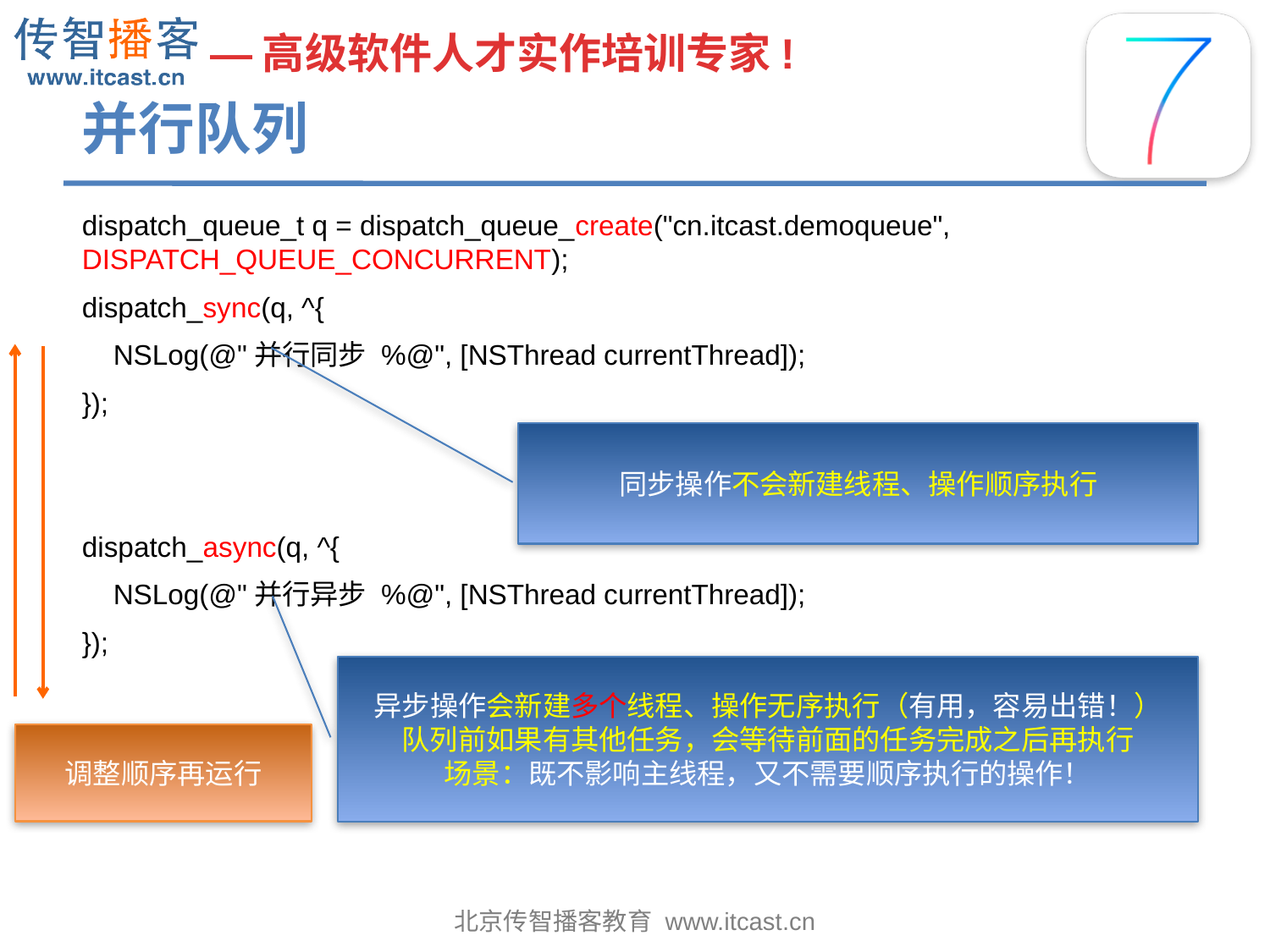

# 并行队列
dispatch_queue_t q = dispatch_queue_create("cn.itcast.demoqueue", DISPATCH_QUEUE_CONCURRENT);
dispatch_sync(q, ^{
    NSLog(@"并行同步 %@", [NSThread currentThread]);
});

dispatch_async(q, ^{
    NSLog(@"并行异步 %@", [NSThread currentThread]);
});

同步操作不会新建线程、操作顺序执行
异步操作会新建多个线程、操作无序执行（有用，容易出错！）
队列前如果有其他任务，会等待前面的任务完成之后再执行
场景：既不影响主线程，又不需要顺序执行的操作！
调整顺序再运行